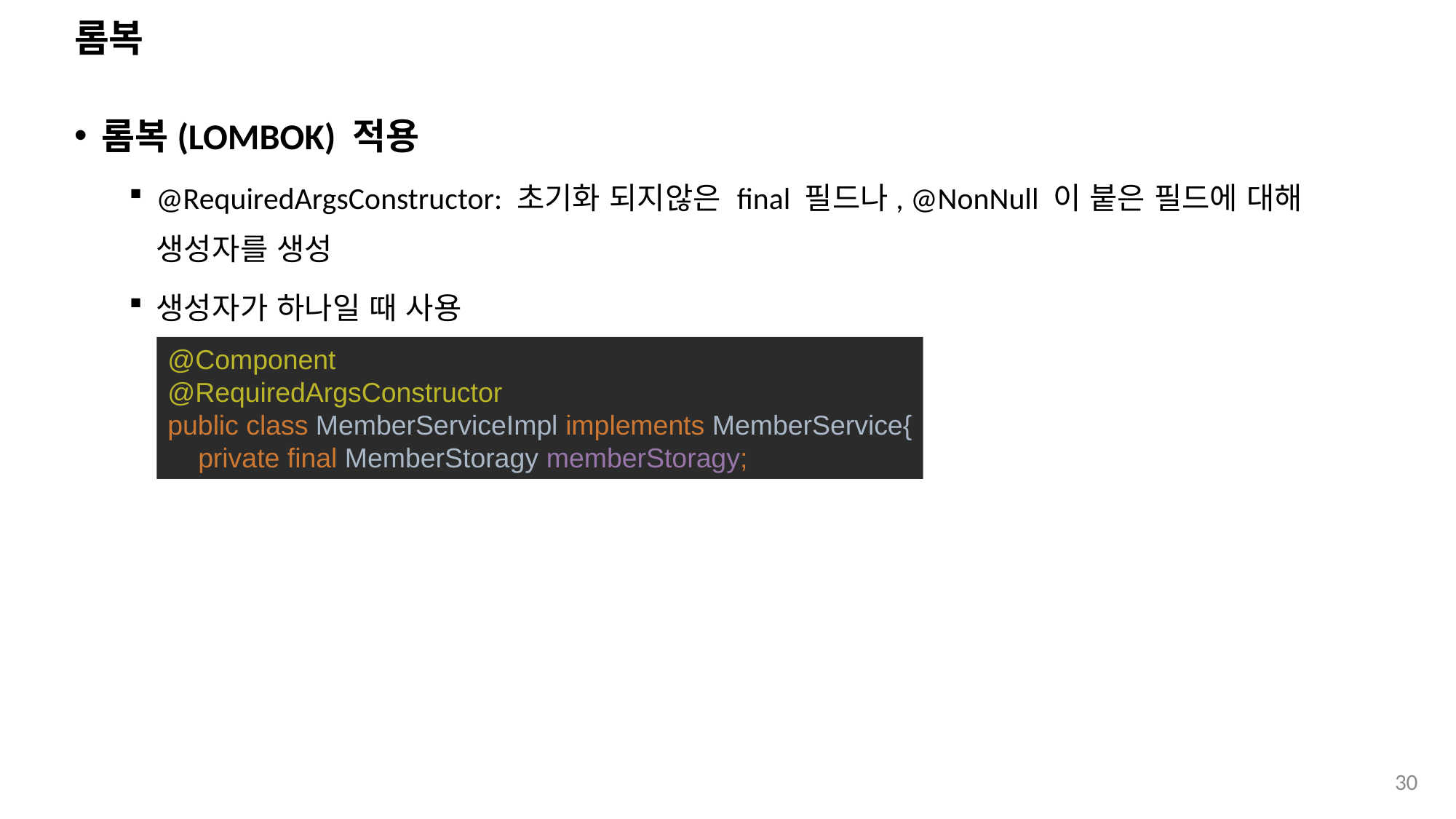

# 롬복
롬복(LOMBOK) 적용
@RequiredArgsConstructor: 초기화 되지않은 final 필드나, @NonNull 이 붙은 필드에 대해 생성자를 생성
생성자가 하나일 때 사용

@Component
@RequiredArgsConstructor
public class MemberServiceImpl implements MemberService{
    private final MemberStoragy memberStoragy;
30